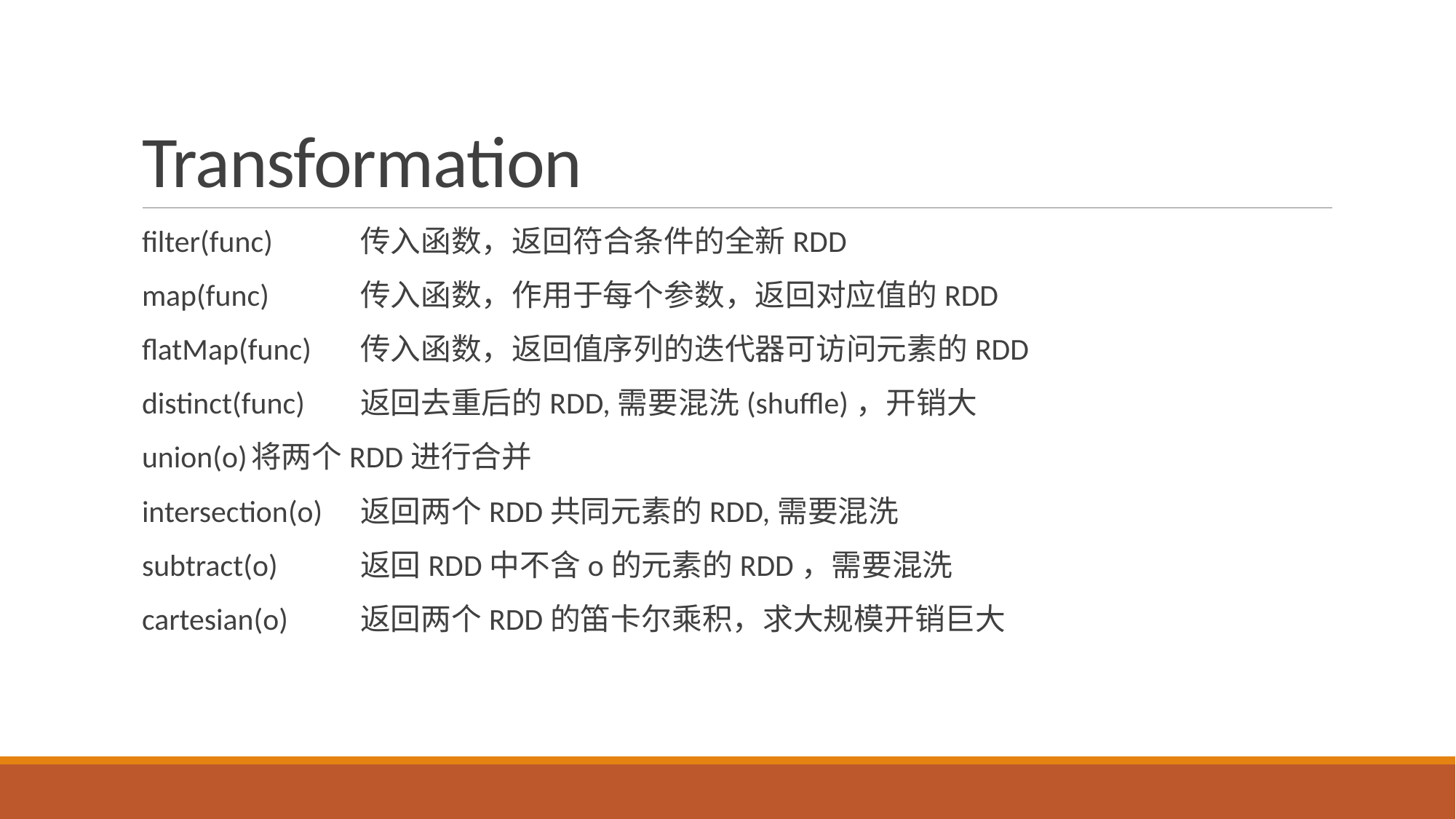

# Transformation
filter(func) 	传入函数，返回符合条件的全新RDD
map(func) 	传入函数，作用于每个参数，返回对应值的RDD
flatMap(func) 	传入函数，返回值序列的迭代器可访问元素的RDD
distinct(func)	返回去重后的RDD,需要混洗(shuffle)，开销大
union(o)	将两个RDD进行合并
intersection(o)	返回两个RDD共同元素的RDD,需要混洗
subtract(o) 	返回RDD中不含o的元素的RDD，需要混洗
cartesian(o) 	返回两个RDD的笛卡尔乘积，求大规模开销巨大